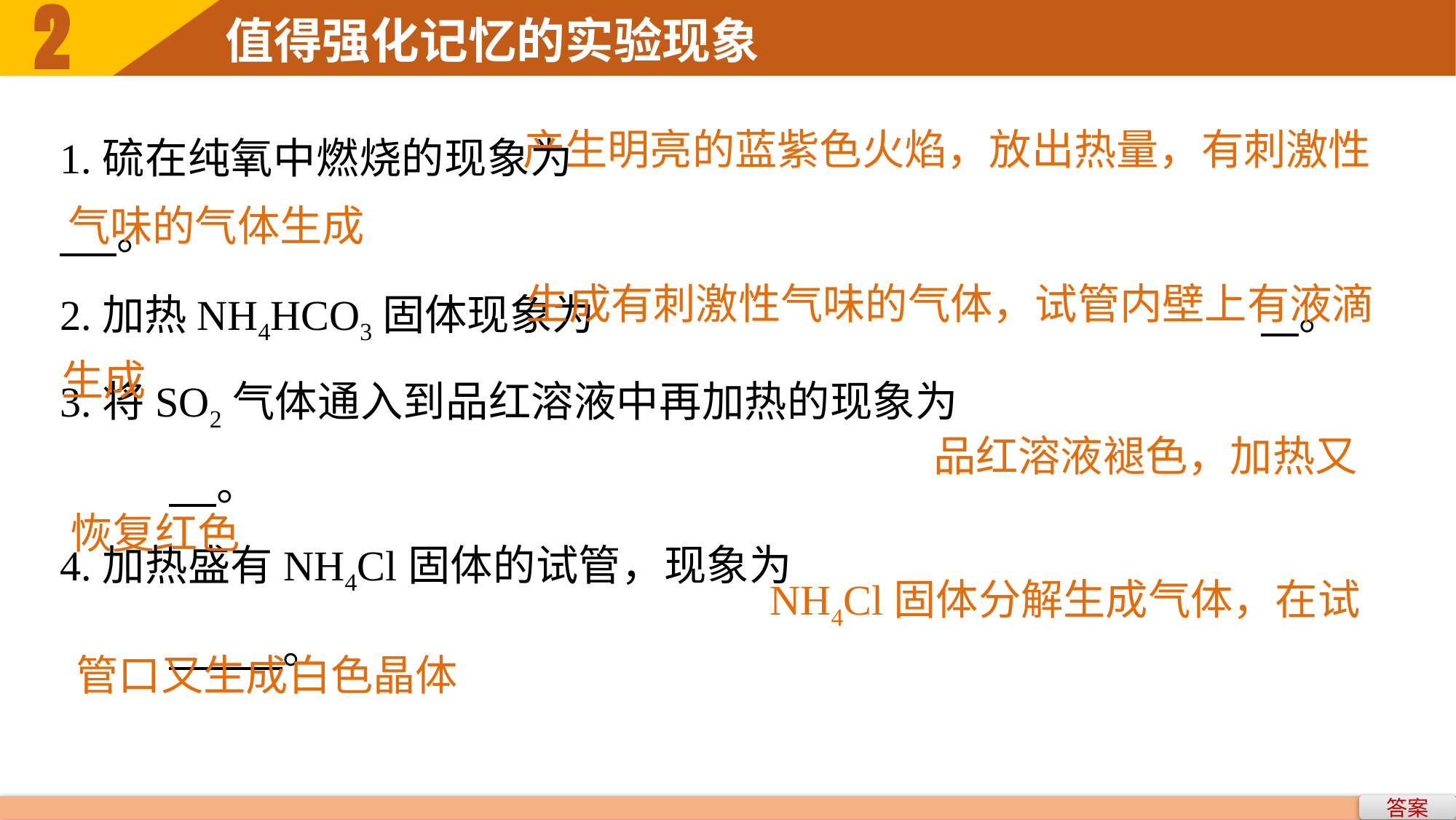

产生明亮的蓝紫色火焰，放出热量，有刺激性气味的气体生成
1.硫在纯氧中燃烧的现象为								       。
2.加热NH4HCO3固体现象为							    。
3.将SO2气体通入到品红溶液中再加热的现象为					     。
4.加热盛有NH4Cl固体的试管，现象为							            。
                                                生成有刺激性气味的气体，试管内壁上有液滴生成
品红溶液褪色，加热又
恢复红色
NH4Cl固体分解生成气体，在试
管口又生成白色晶体
答案